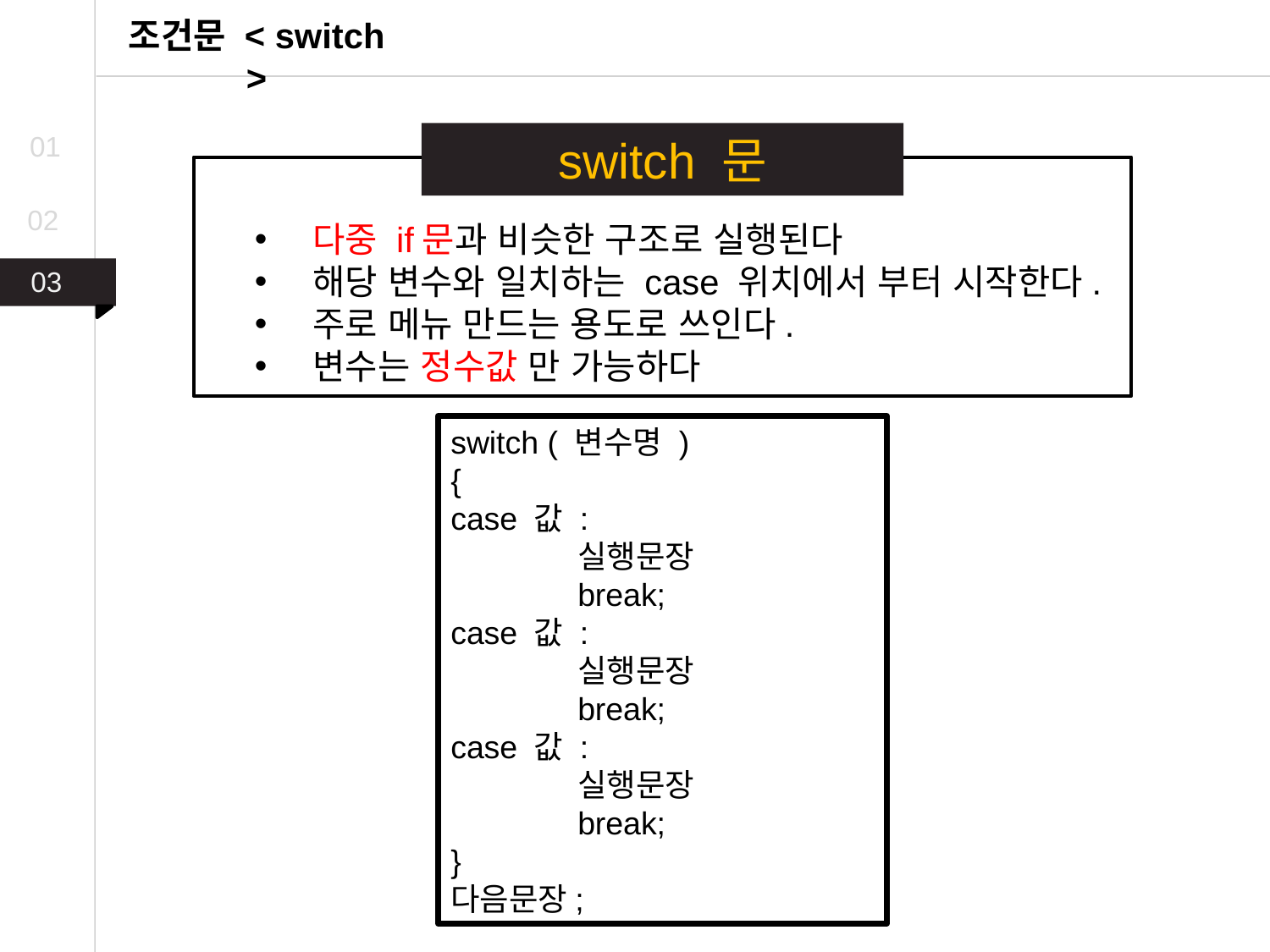

조건문 < switch >
01
switch 문

02
 다중 if문과 비슷한 구조로 실행된다
 해당 변수와 일치하는 case 위치에서 부터 시작한다.
 주로 메뉴 만드는 용도로 쓰인다.
 변수는 정수값 만 가능하다
03

03
02

switch ( 변수명 )
{
case 값 :
	실행문장
	break;
case 값 :
	실행문장
	break;
case 값 :
	실행문장
	break;
}
다음문장;